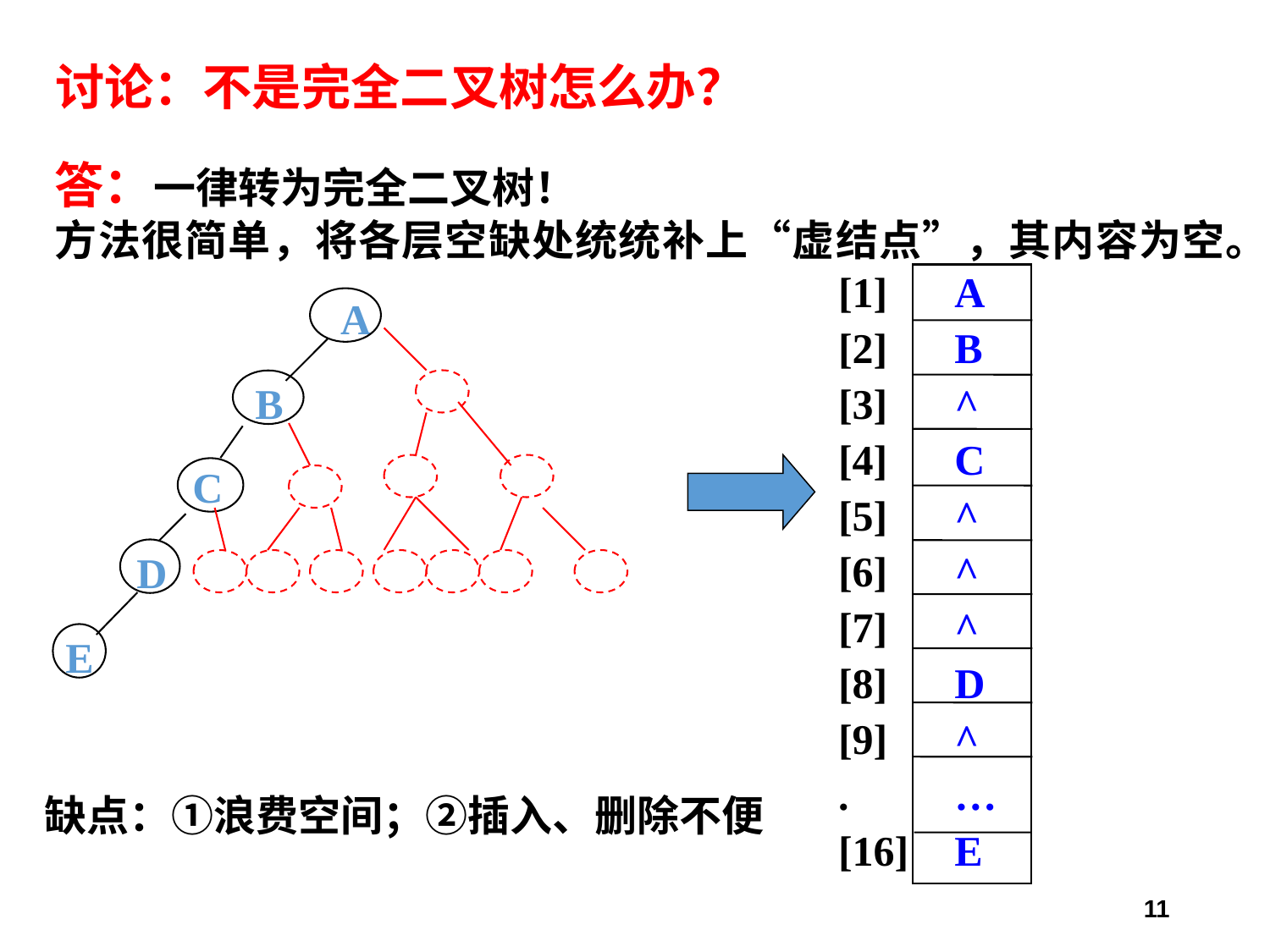

# 讨论：不是完全二叉树怎么办？
答：一律转为完全二叉树！
方法很简单，将各层空缺处统统补上“虚结点”，其内容为空。
[1]
[2]
[3]
[4]
[5]
[6]
[7]
[8]
[9]
.
[16]

A
B
^
C
^
^
^
D
^
…
E
A

B

C

D

E

缺点：①浪费空间；②插入、删除不便
11